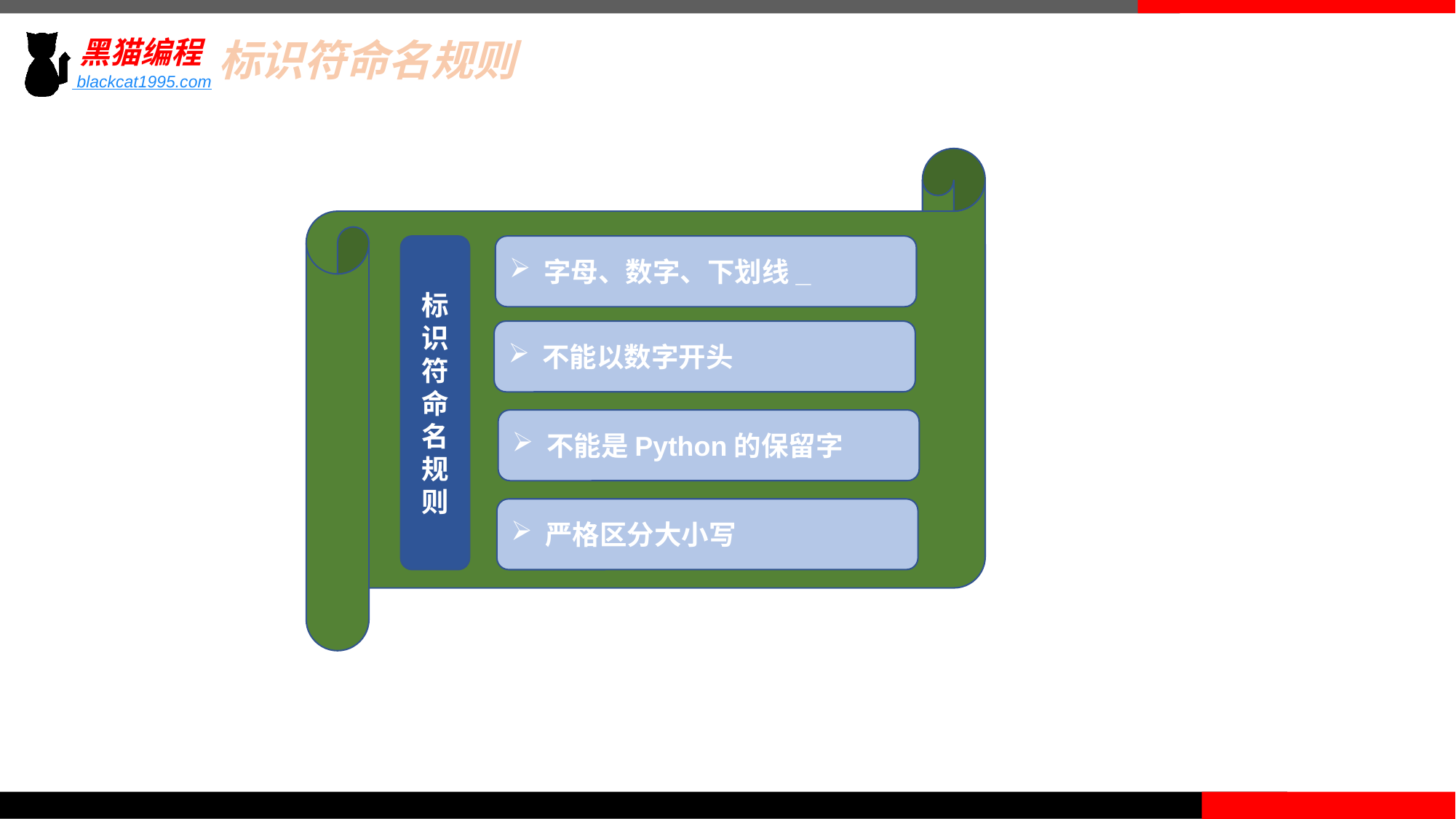

标识符命名规则

标
识
符
命
名
规则
字母、数字、下划线_
不能以数字开头
不能是Python的保留字
严格区分大小写